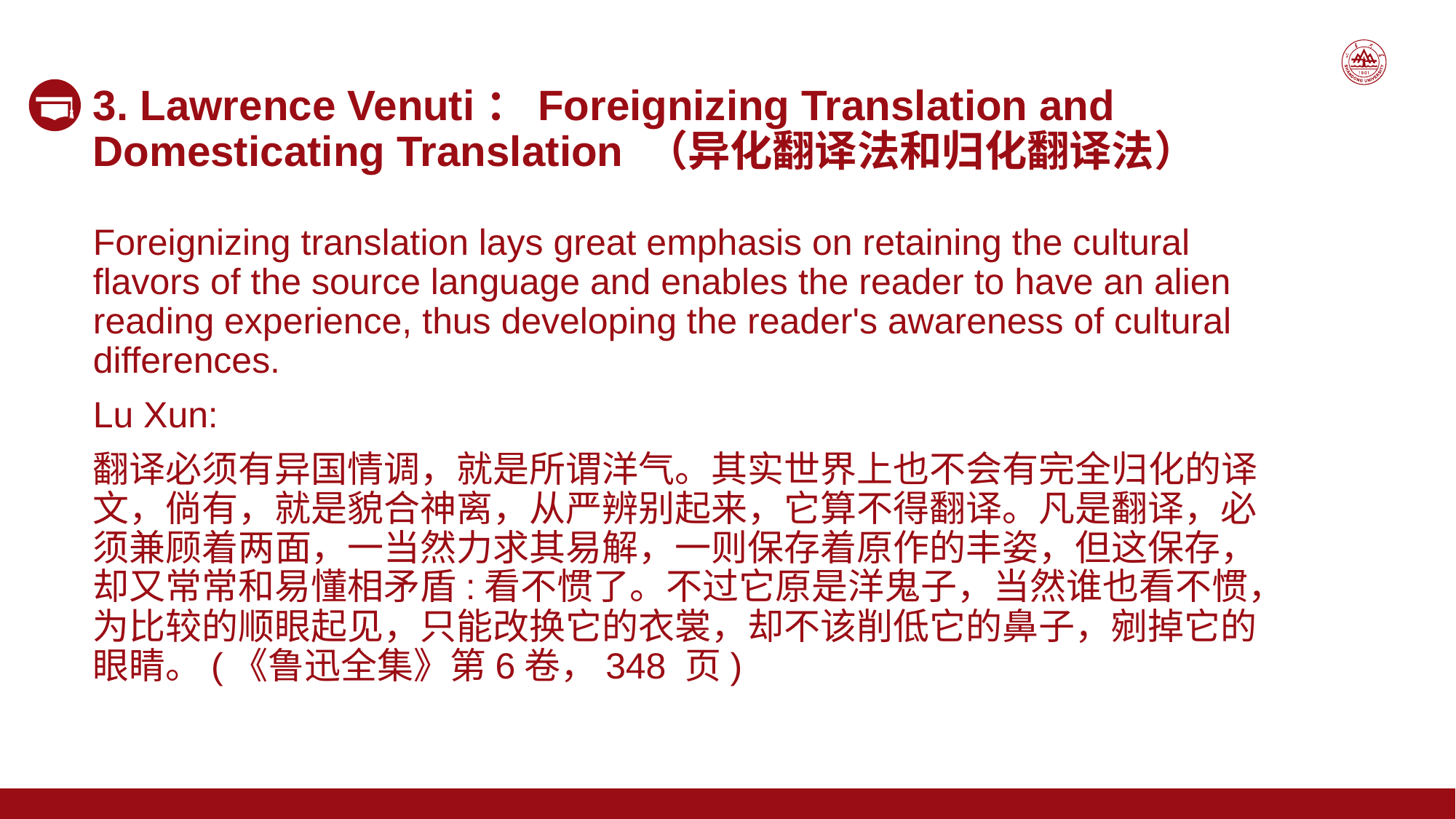

3. Lawrence Venuti：Foreignizing Translation and Domesticating Translation （异化翻译法和归化翻译法）

Foreignizing translation lays great emphasis on retaining the cultural flavors of the source language and enables the reader to have an alien reading experience, thus developing the reader's awareness of cultural differences.
Lu Xun:
翻译必须有异国情调，就是所谓洋气。其实世界上也不会有完全归化的译文，倘有，就是貌合神离，从严辨别起来，它算不得翻译。凡是翻译，必须兼顾着两面，一当然力求其易解，一则保存着原作的丰姿，但这保存，却又常常和易懂相矛盾:看不惯了。不过它原是洋鬼子，当然谁也看不惯，为比较的顺眼起见，只能改换它的衣裳，却不该削低它的鼻子，剜掉它的眼睛。(《鲁迅全集》第6卷，348 页)